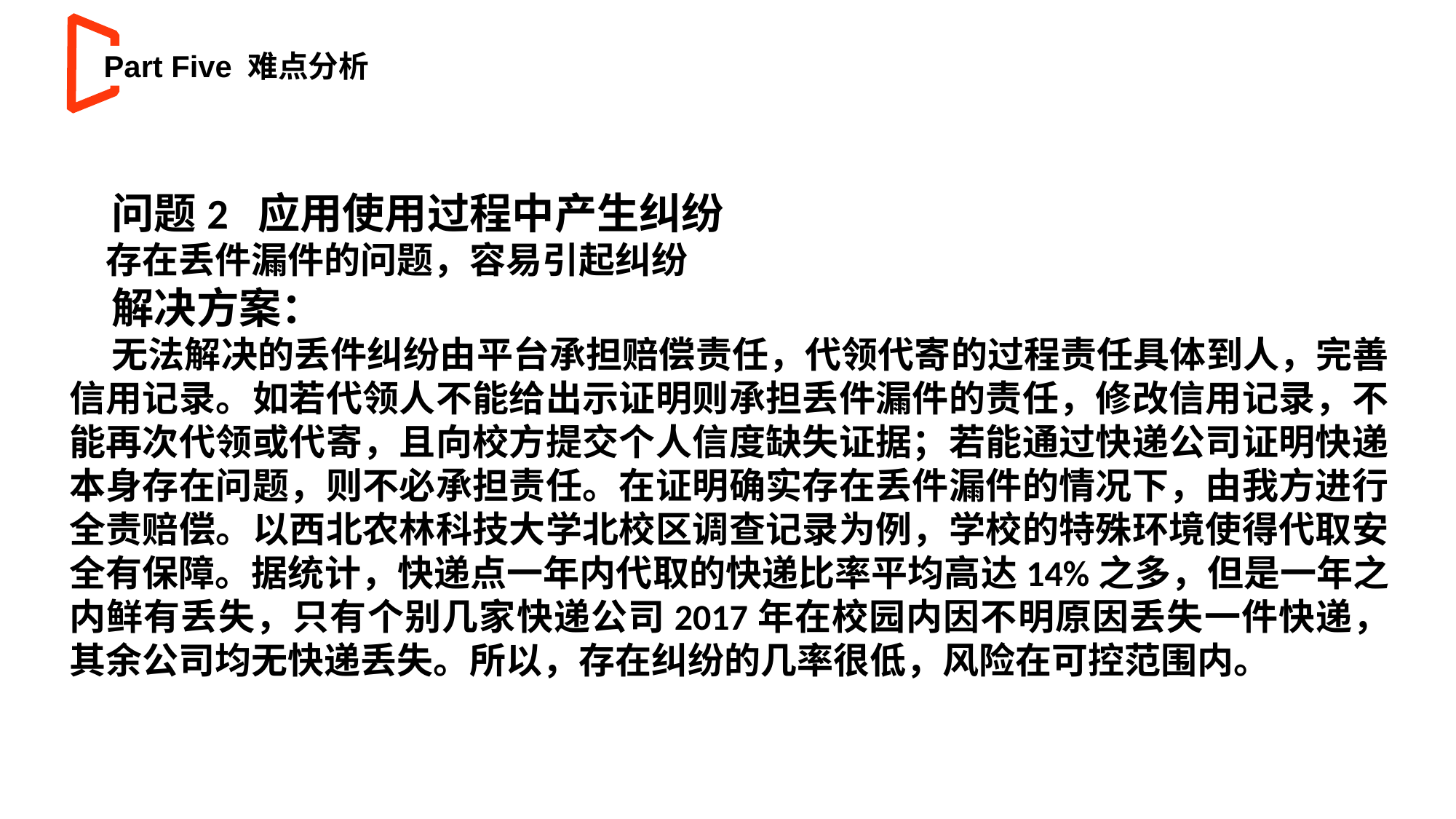

Part Five 难点分析
问题2  应用使用过程中产生纠纷
存在丢件漏件的问题，容易引起纠纷
解决方案：
无法解决的丢件纠纷由平台承担赔偿责任，代领代寄的过程责任具体到人，完善信用记录。如若代领人不能给出示证明则承担丢件漏件的责任，修改信用记录，不能再次代领或代寄，且向校方提交个人信度缺失证据；若能通过快递公司证明快递本身存在问题，则不必承担责任。在证明确实存在丢件漏件的情况下，由我方进行全责赔偿。以西北农林科技大学北校区调查记录为例，学校的特殊环境使得代取安全有保障。据统计，快递点一年内代取的快递比率平均高达14%之多，但是一年之内鲜有丢失，只有个别几家快递公司2017年在校园内因不明原因丢失一件快递，其余公司均无快递丢失。所以，存在纠纷的几率很低，风险在可控范围内。